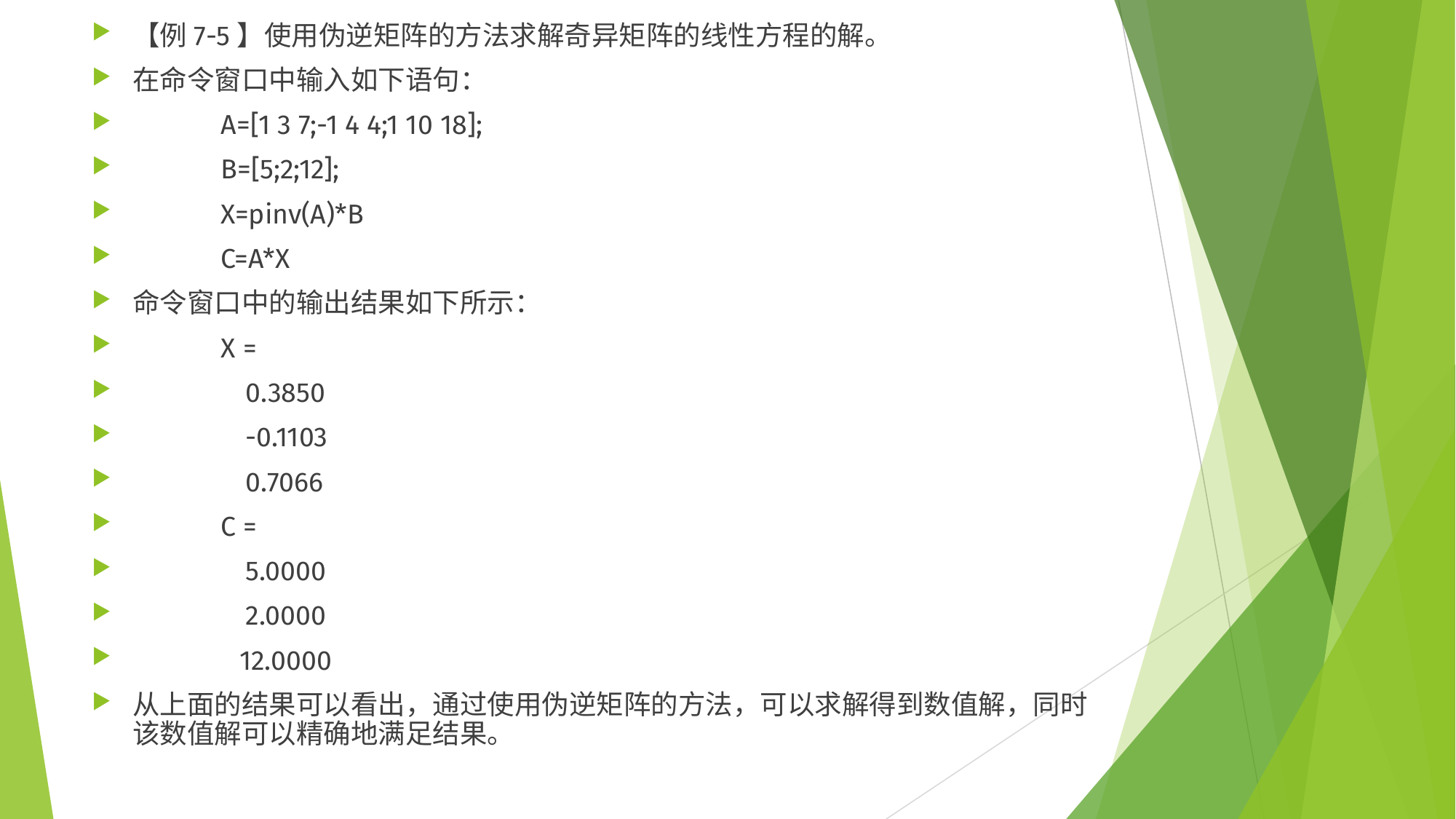

【例7-5】使用伪逆矩阵的方法求解奇异矩阵的线性方程的解。
在命令窗口中输入如下语句：
　　　A=[1 3 7;-1 4 4;1 10 18];
　　　B=[5;2;12];
　　　X=pinv(A)*B
　　　C=A*X
命令窗口中的输出结果如下所示：
　　　X =
　　　    0.3850
　　　    -0.1103
　　　    0.7066
　　　C =
　　　    5.0000
　　　    2.0000
　　　   12.0000
从上面的结果可以看出，通过使用伪逆矩阵的方法，可以求解得到数值解，同时该数值解可以精确地满足结果。